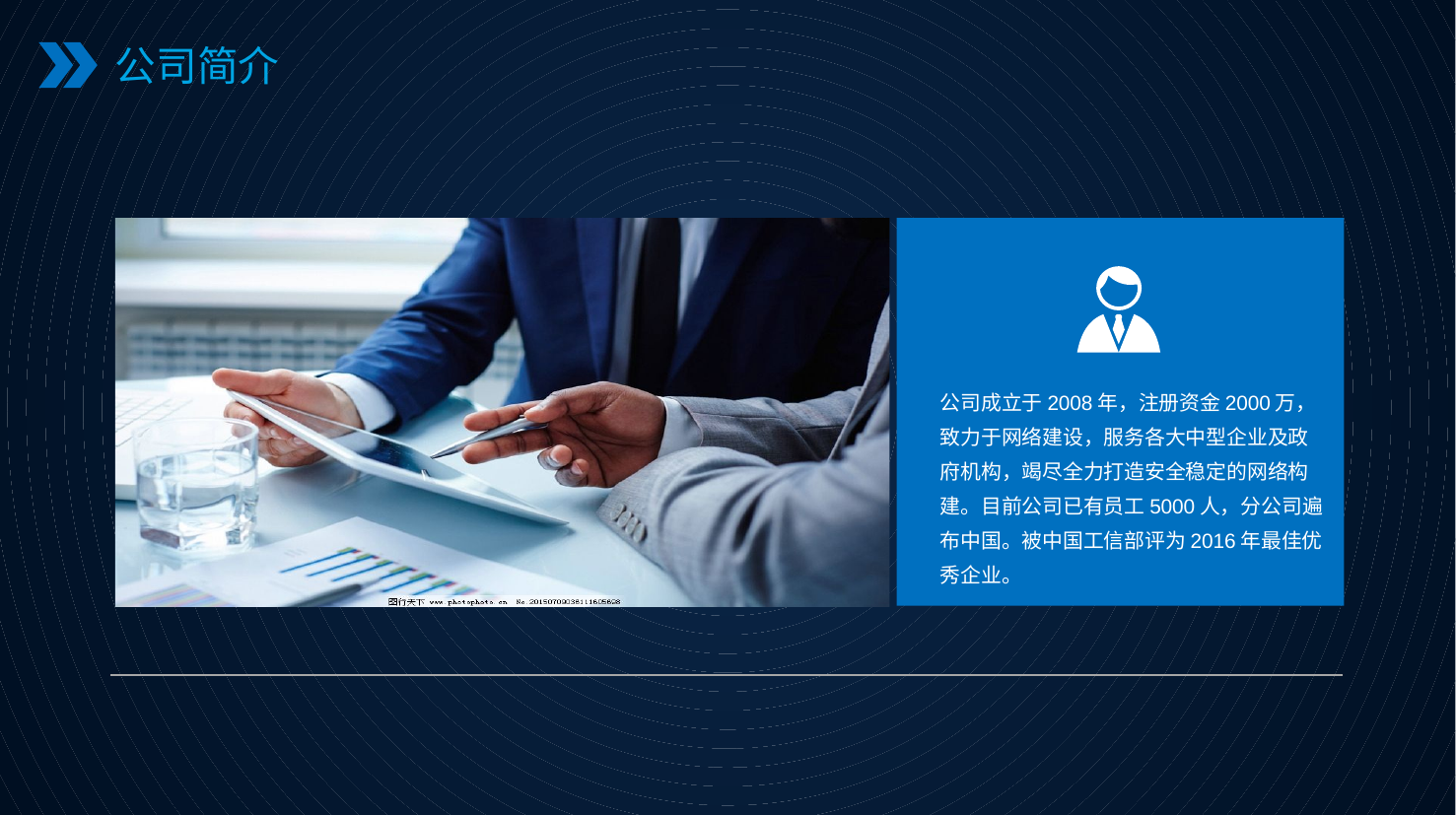

公司简介

公司成立于2008年，注册资金2000万，致力于网络建设，服务各大中型企业及政府机构，竭尽全力打造安全稳定的网络构建。目前公司已有员工5000人，分公司遍布中国。被中国工信部评为2016年最佳优秀企业。